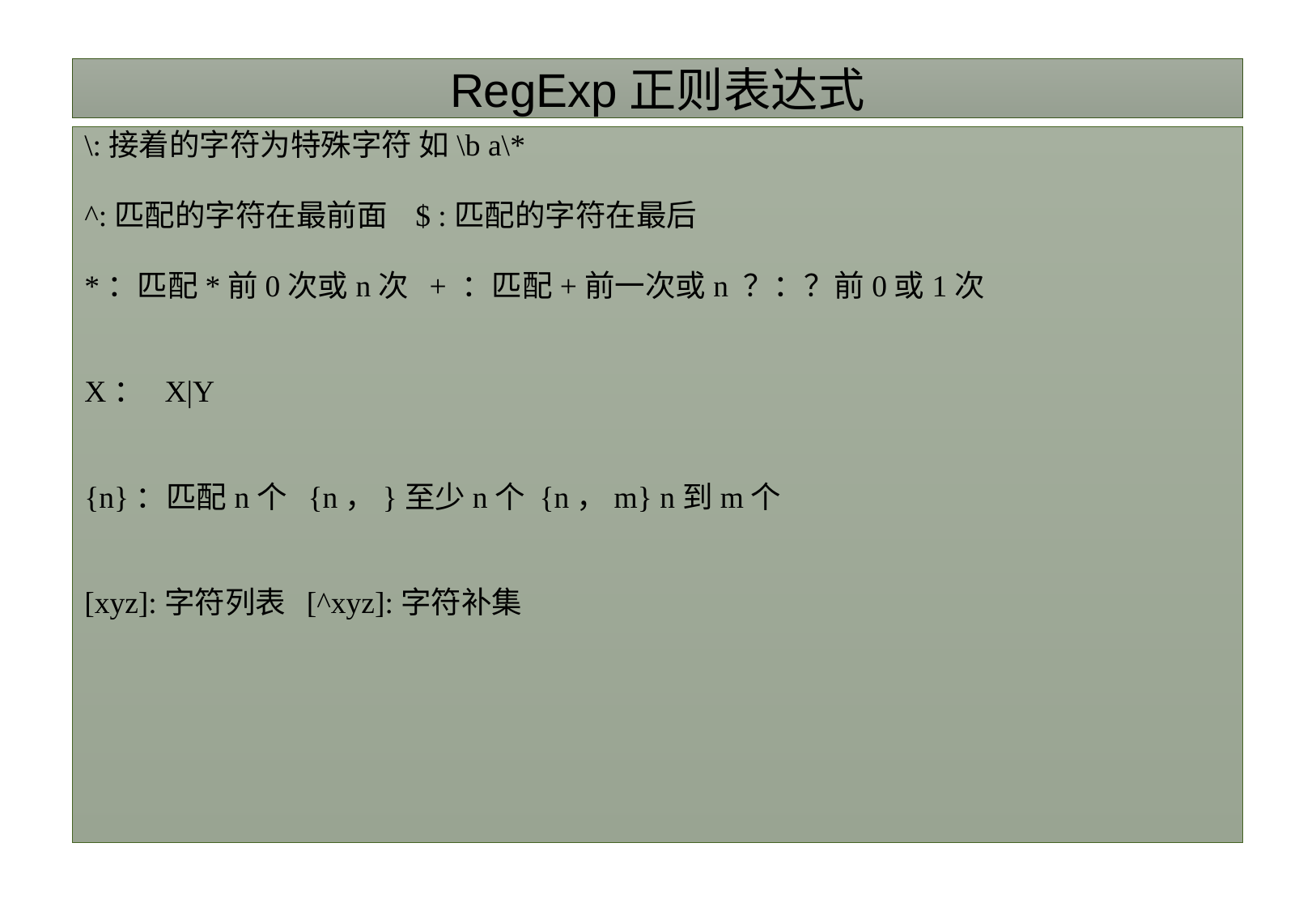

# RegExp正则表达式
\:接着的字符为特殊字符 如\b a\*

^:匹配的字符在最前面   $ :匹配的字符在最后

*：匹配*前0次或n次  + ：匹配+前一次或n ？：？前0或1次

X：  X|Y

{n}：匹配n个  {n，}至少n个 {n，m} n到m个

[xyz]:字符列表  [^xyz]:字符补集